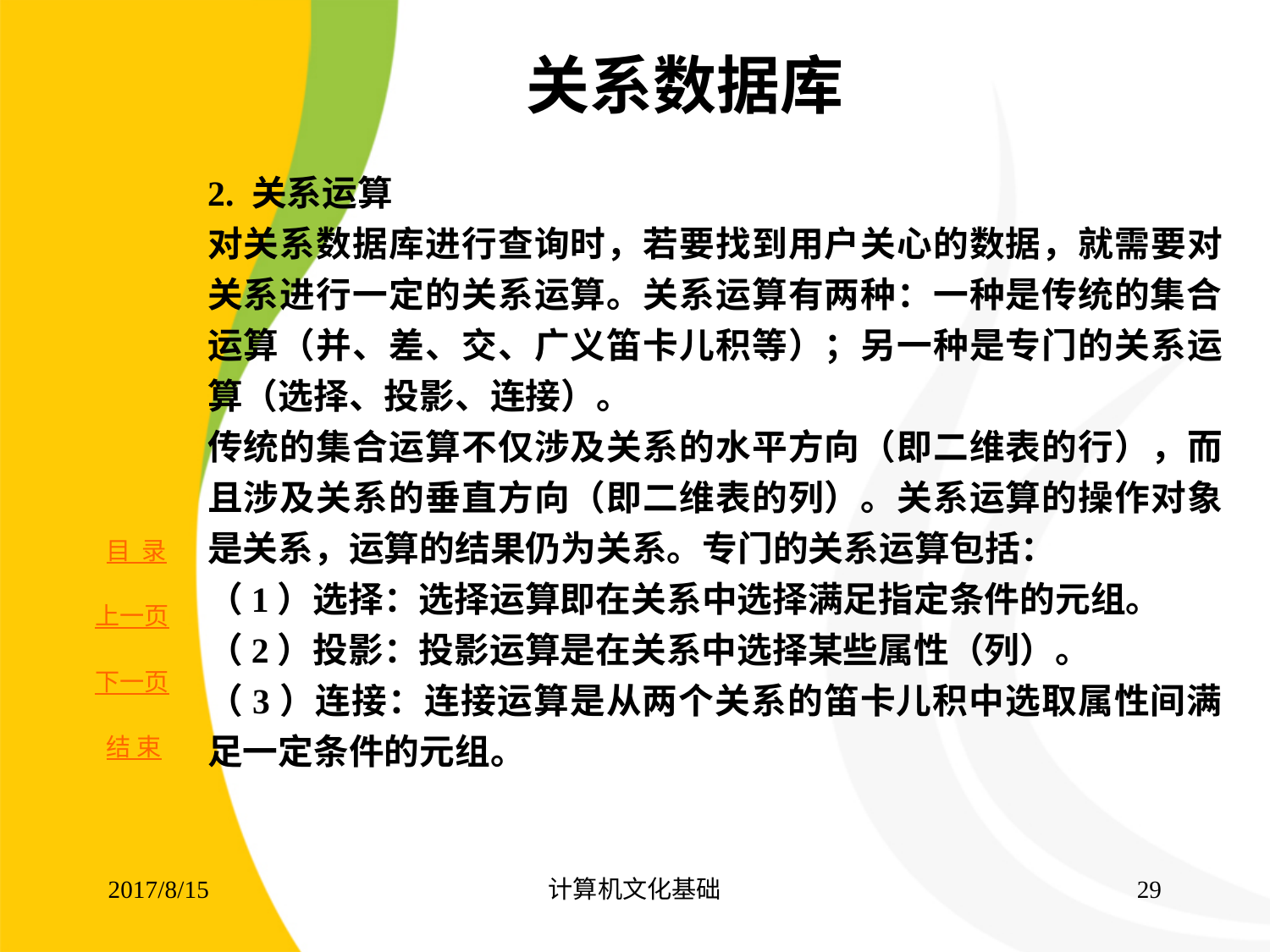

# 关系数据库
2. 关系运算
对关系数据库进行查询时，若要找到用户关心的数据，就需要对关系进行一定的关系运算。关系运算有两种：一种是传统的集合运算（并、差、交、广义笛卡儿积等）；另一种是专门的关系运算（选择、投影、连接）。
传统的集合运算不仅涉及关系的水平方向（即二维表的行），而且涉及关系的垂直方向（即二维表的列）。关系运算的操作对象是关系，运算的结果仍为关系。专门的关系运算包括：
（1）选择：选择运算即在关系中选择满足指定条件的元组。
（2）投影：投影运算是在关系中选择某些属性（列）。
（3）连接：连接运算是从两个关系的笛卡儿积中选取属性间满足一定条件的元组。
2017/8/15
计算机文化基础
29